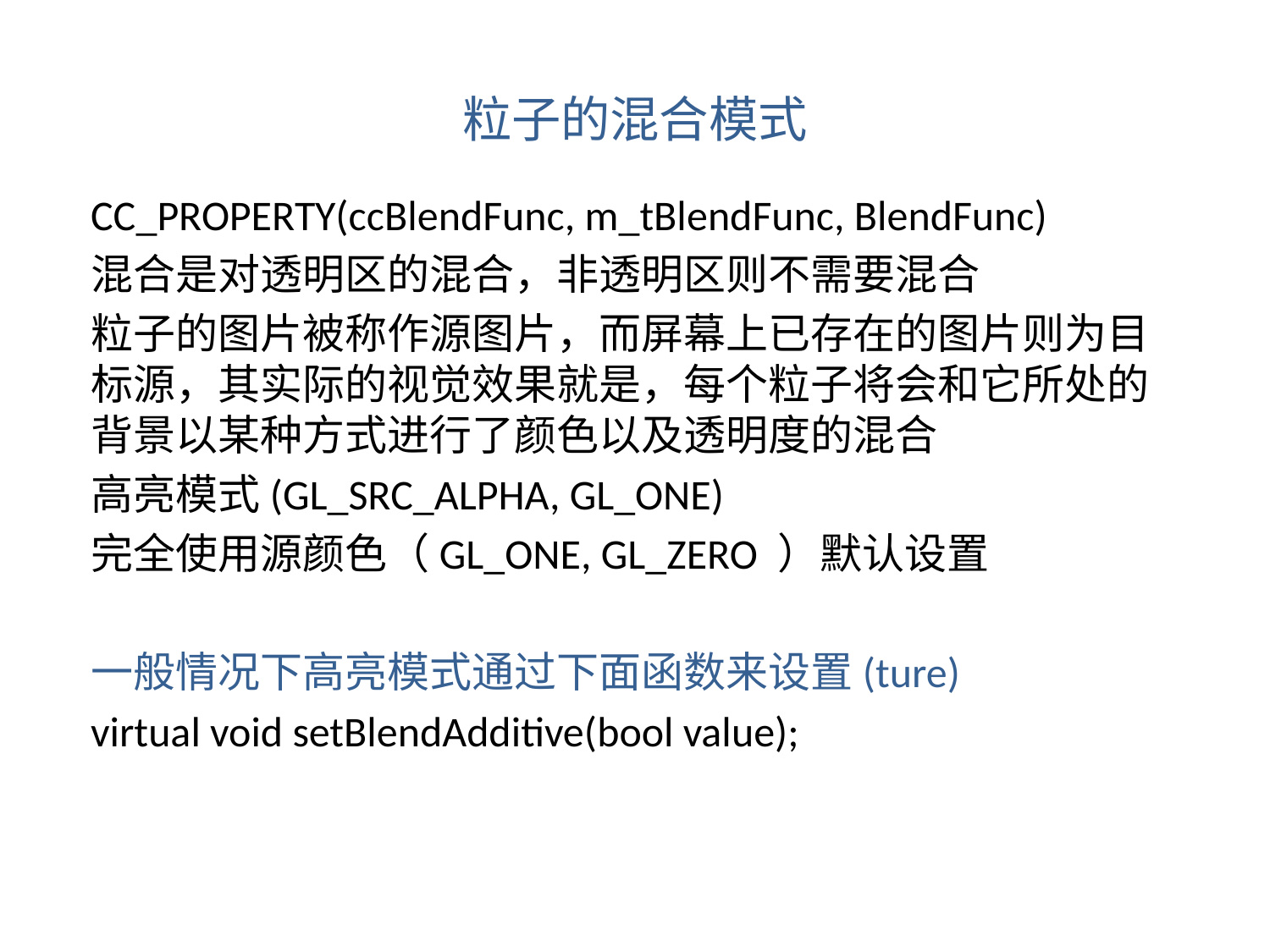

# 粒子的混合模式
CC_PROPERTY(ccBlendFunc, m_tBlendFunc, BlendFunc)
混合是对透明区的混合，非透明区则不需要混合
粒子的图片被称作源图片，而屏幕上已存在的图片则为目标源，其实际的视觉效果就是，每个粒子将会和它所处的背景以某种方式进行了颜色以及透明度的混合
高亮模式(GL_SRC_ALPHA, GL_ONE)
完全使用源颜色（GL_ONE, GL_ZERO ）默认设置

一般情况下高亮模式通过下面函数来设置(ture)
virtual void setBlendAdditive(bool value);